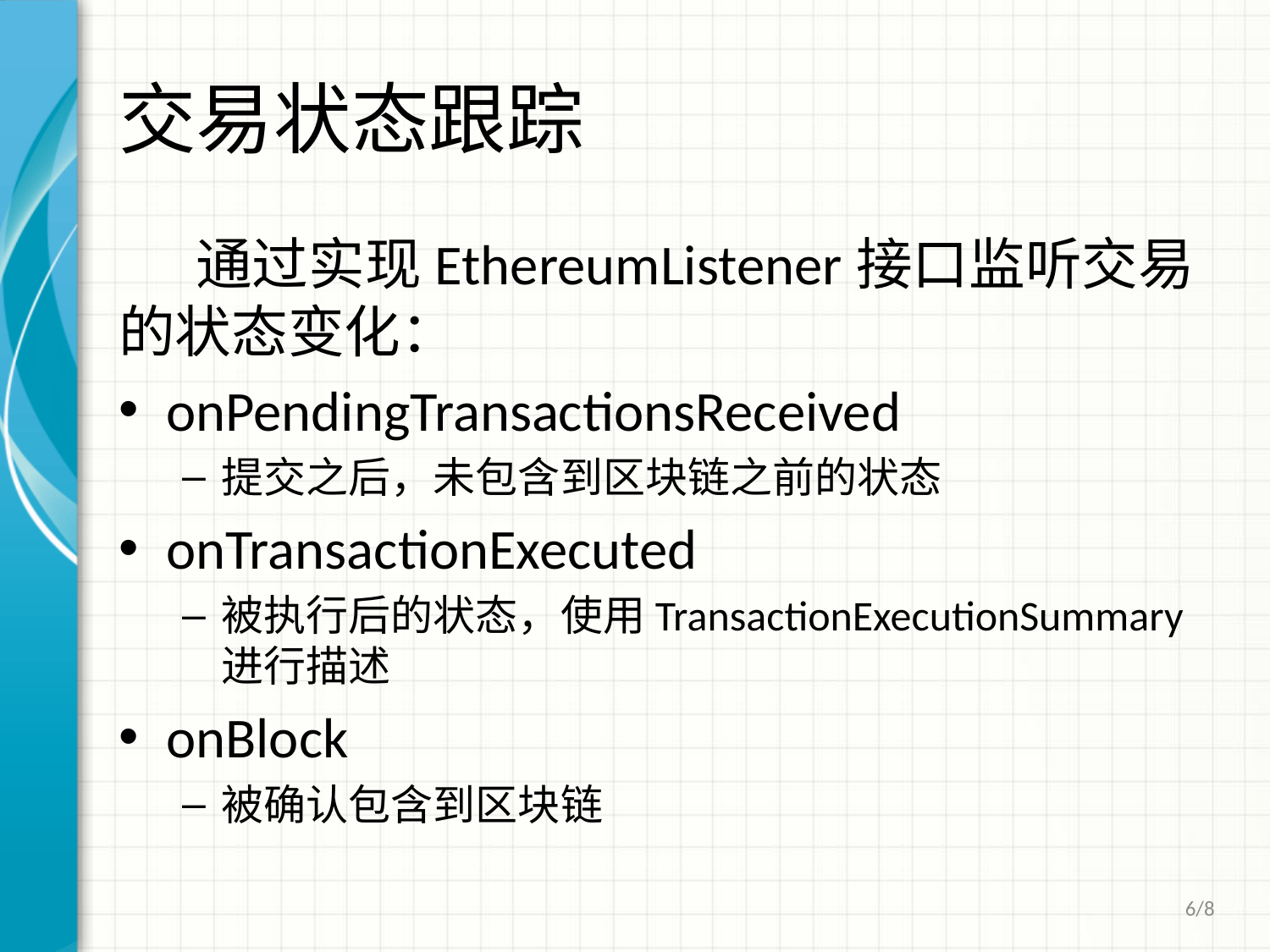

# 交易状态跟踪
     通过实现EthereumListener接口监听交易的状态变化：
onPendingTransactionsReceived
提交之后，未包含到区块链之前的状态
onTransactionExecuted
被执行后的状态，使用TransactionExecutionSummary进行描述
onBlock
被确认包含到区块链
6/8